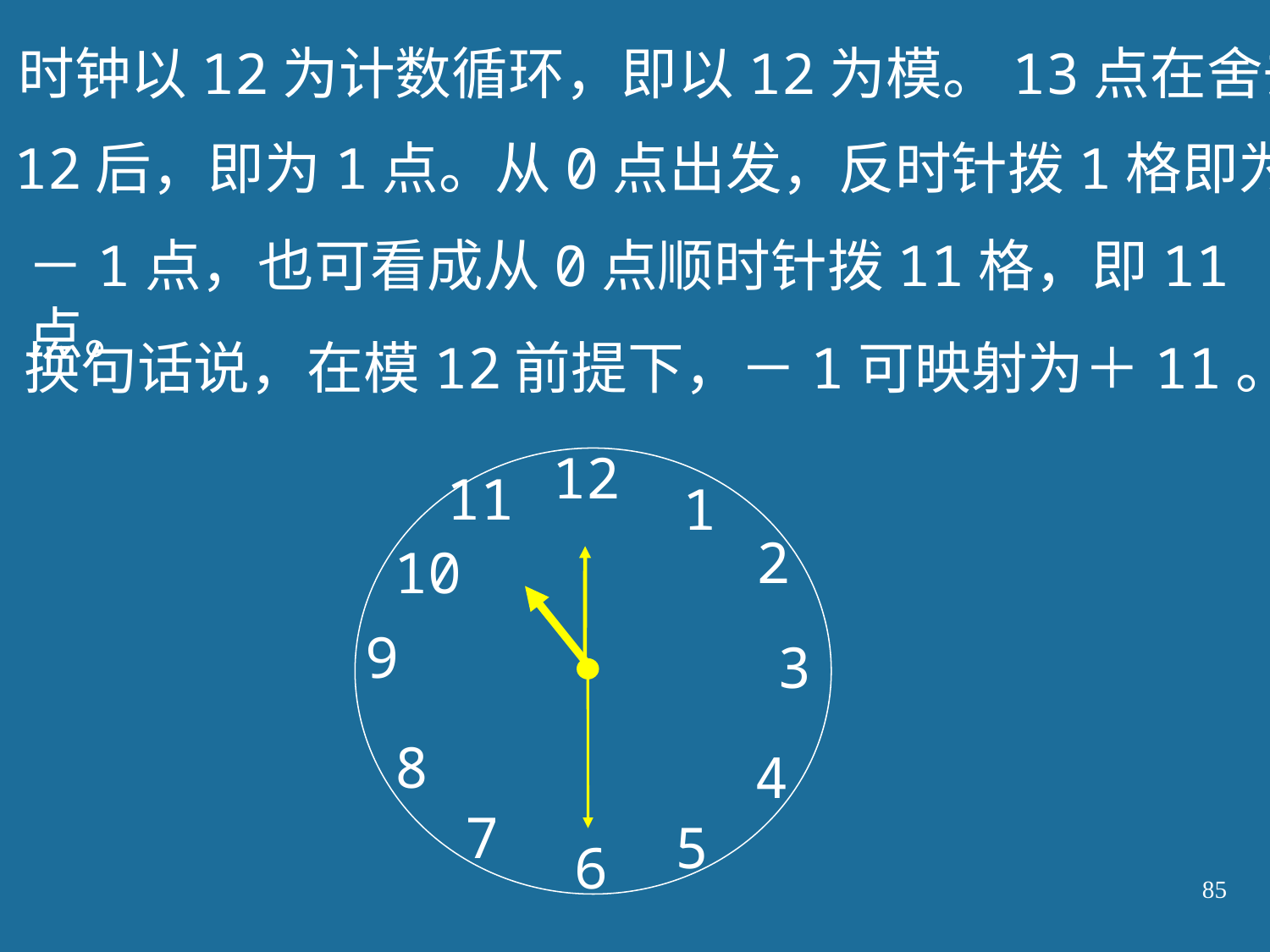

时钟以12为计数循环，即以12为模。13点在舍去
模12后，即为1点。从0点出发，反时针拨1格即为

－1点，也可看成从0点顺时针拨11格，即11点。

换句话说，在模12前提下，－1可映射为＋11。
12

11
1
2
10

9
3

8
4
7
5
6
85